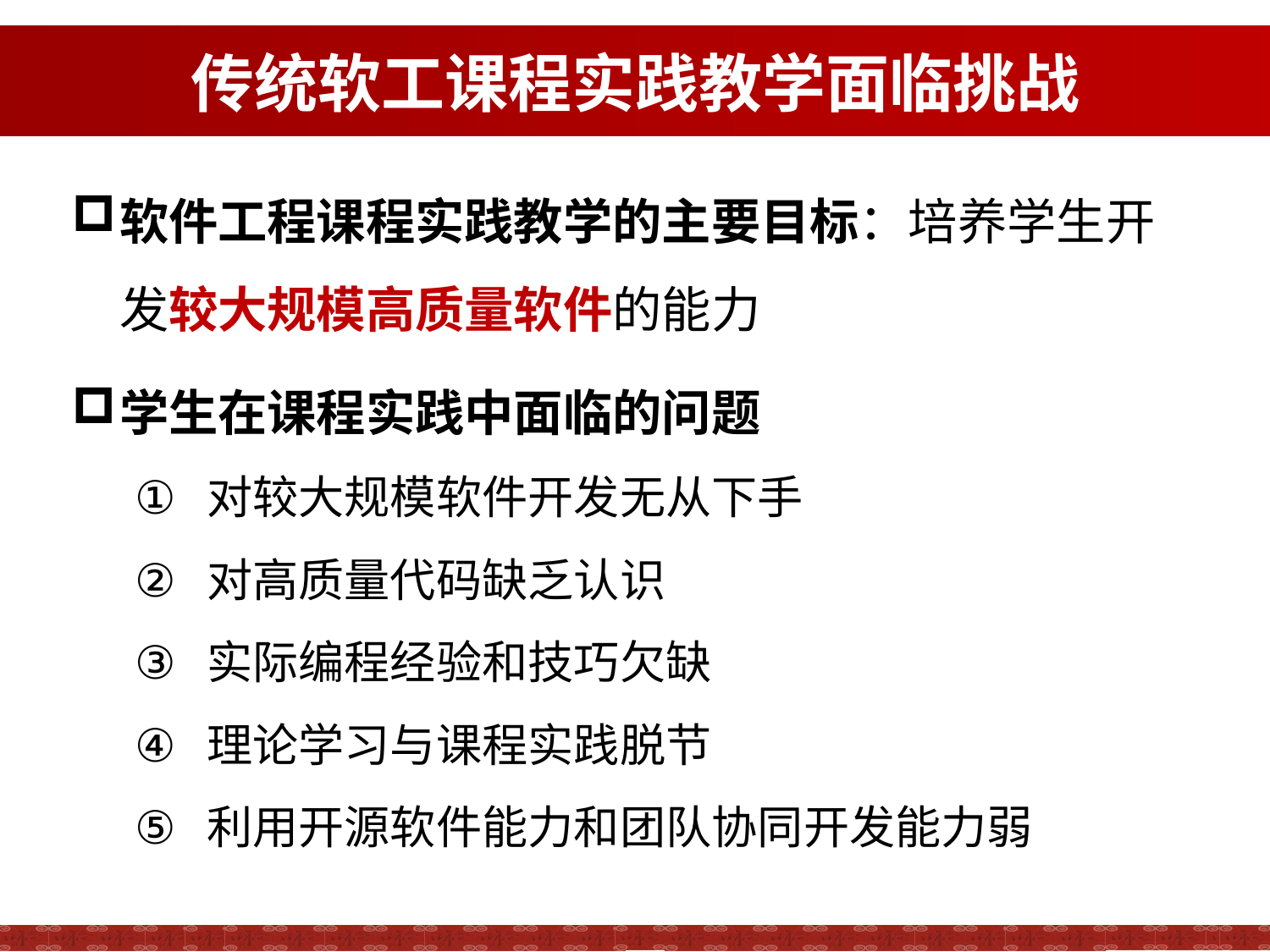

# 传统软工课程实践教学面临挑战
软件工程课程实践教学的主要目标：培养学生开发较大规模高质量软件的能力
学生在课程实践中面临的问题
对较大规模软件开发无从下手
对高质量代码缺乏认识
实际编程经验和技巧欠缺
理论学习与课程实践脱节
利用开源软件能力和团队协同开发能力弱